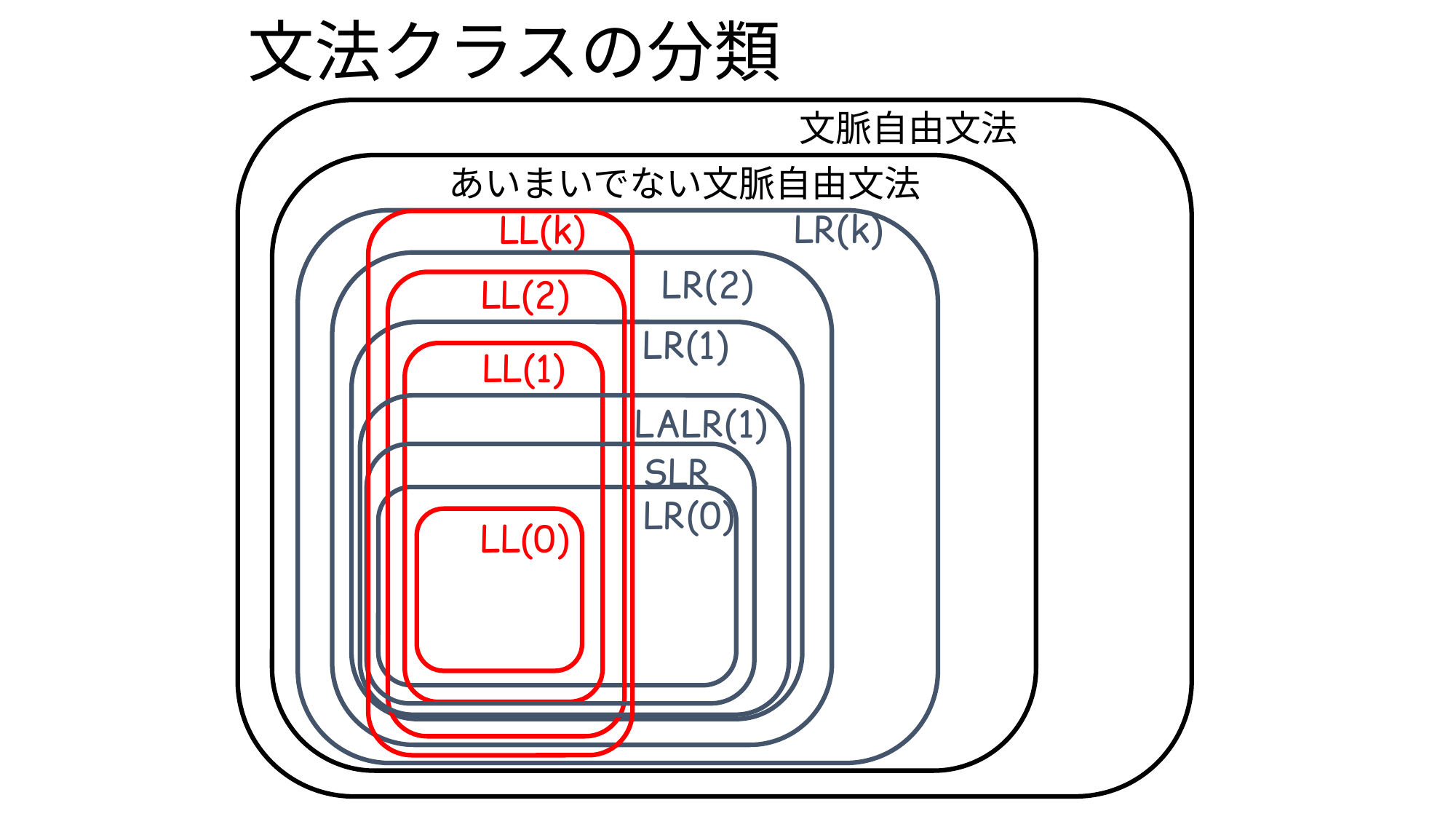

# 文法クラスの分類

文脈自由文法

あいまいでない文脈自由文法
LR(k)
LL(k)

LR(2)
LL(2)

LR(1)

LL(1)

LALR(1)

SLR

LR(0)

LL(0)